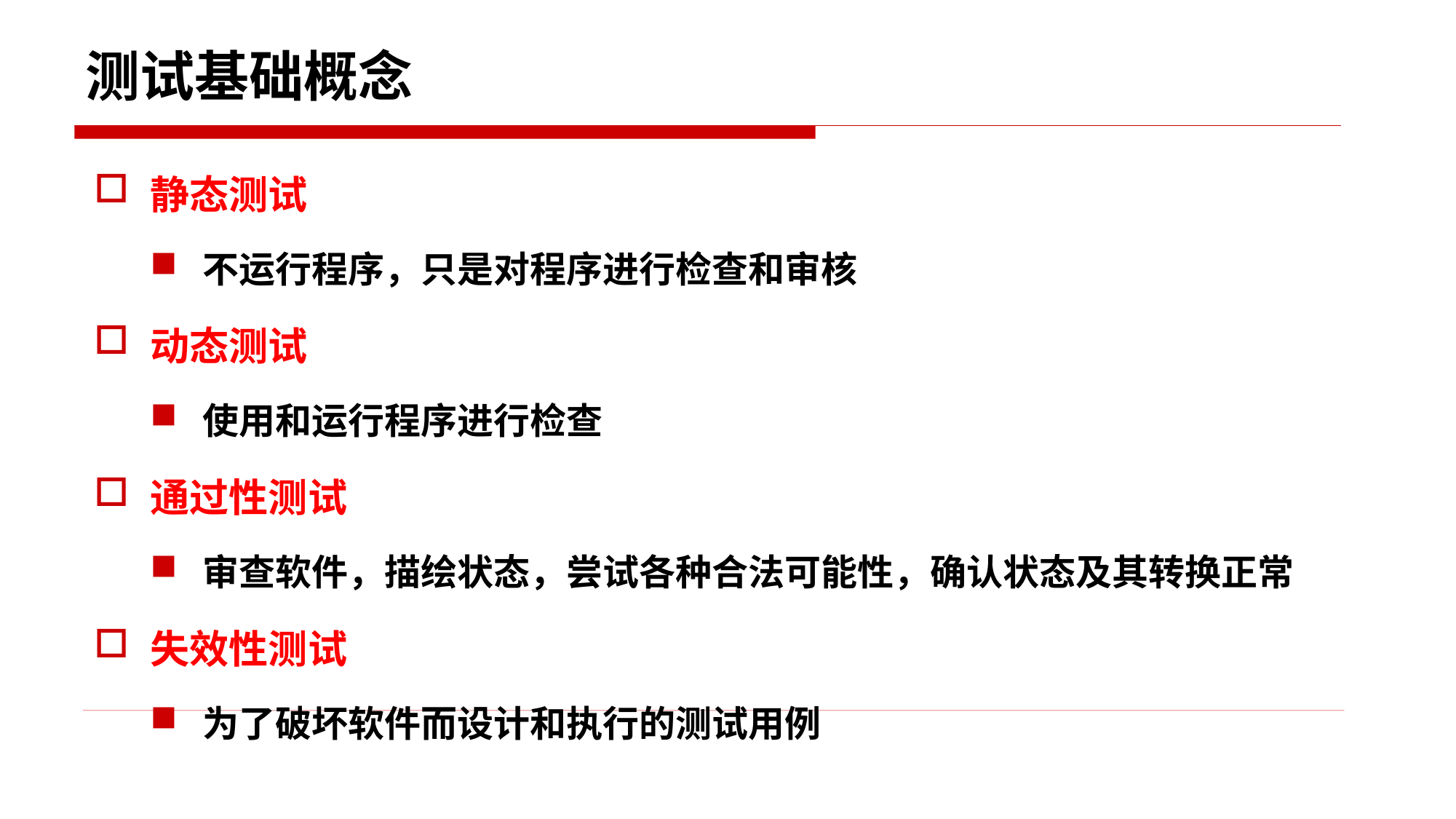

# 测试基础概念
静态测试
不运行程序，只是对程序进行检查和审核
动态测试
使用和运行程序进行检查
通过性测试
审查软件，描绘状态，尝试各种合法可能性，确认状态及其转换正常
失效性测试
为了破坏软件而设计和执行的测试用例